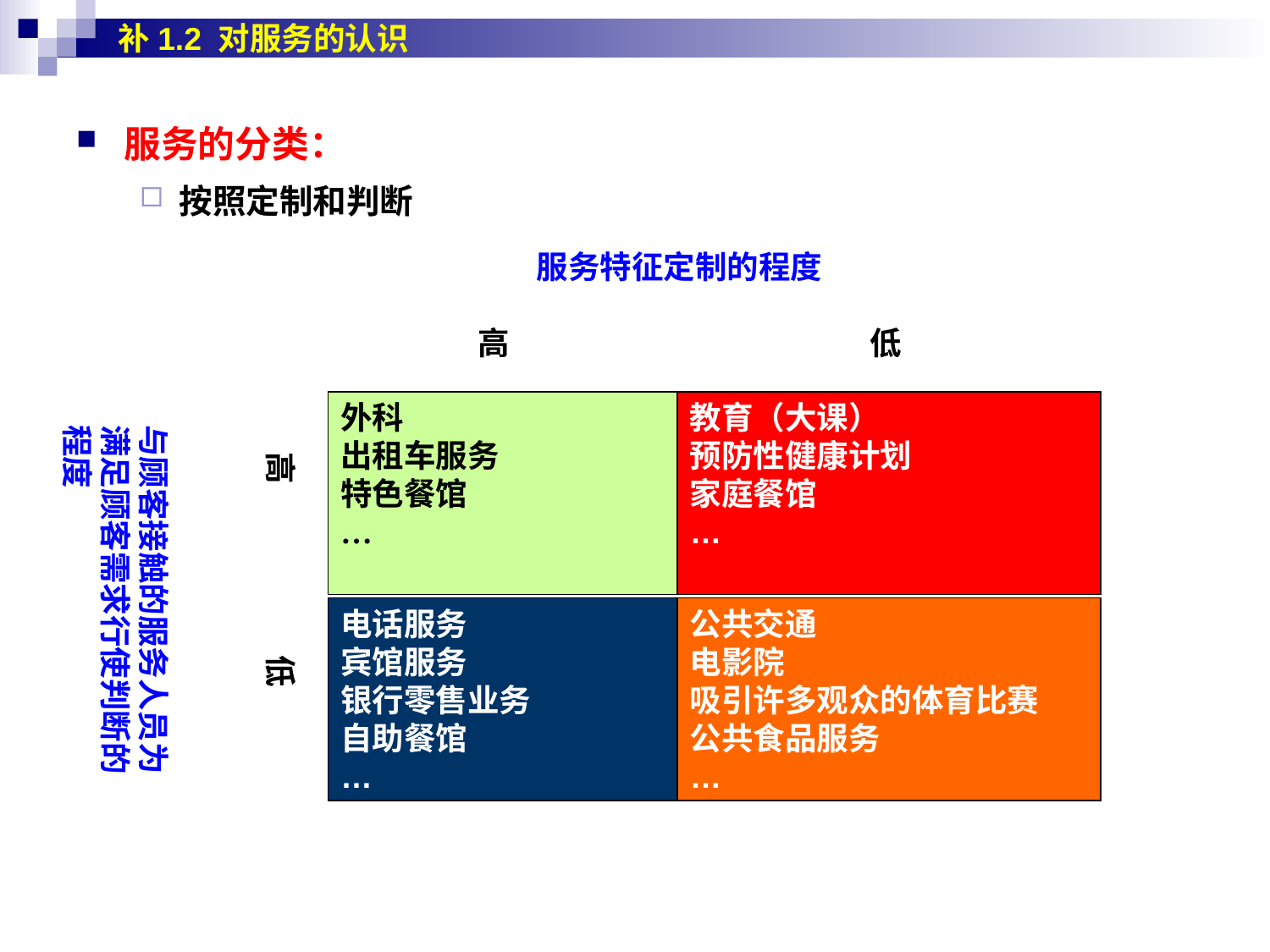

补1.2 对服务的认识
服务的分类：
按照定制和判断
服务特征定制的程度
高
低
外科
出租车服务
特色餐馆
…

教育（大课）
预防性健康计划
家庭餐馆
…

与顾客接触的服务人员为满足顾客需求行使判断的程度
高
电话服务
宾馆服务
银行零售业务
自助餐馆
…
公共交通
电影院
吸引许多观众的体育比赛
公共食品服务
…
低